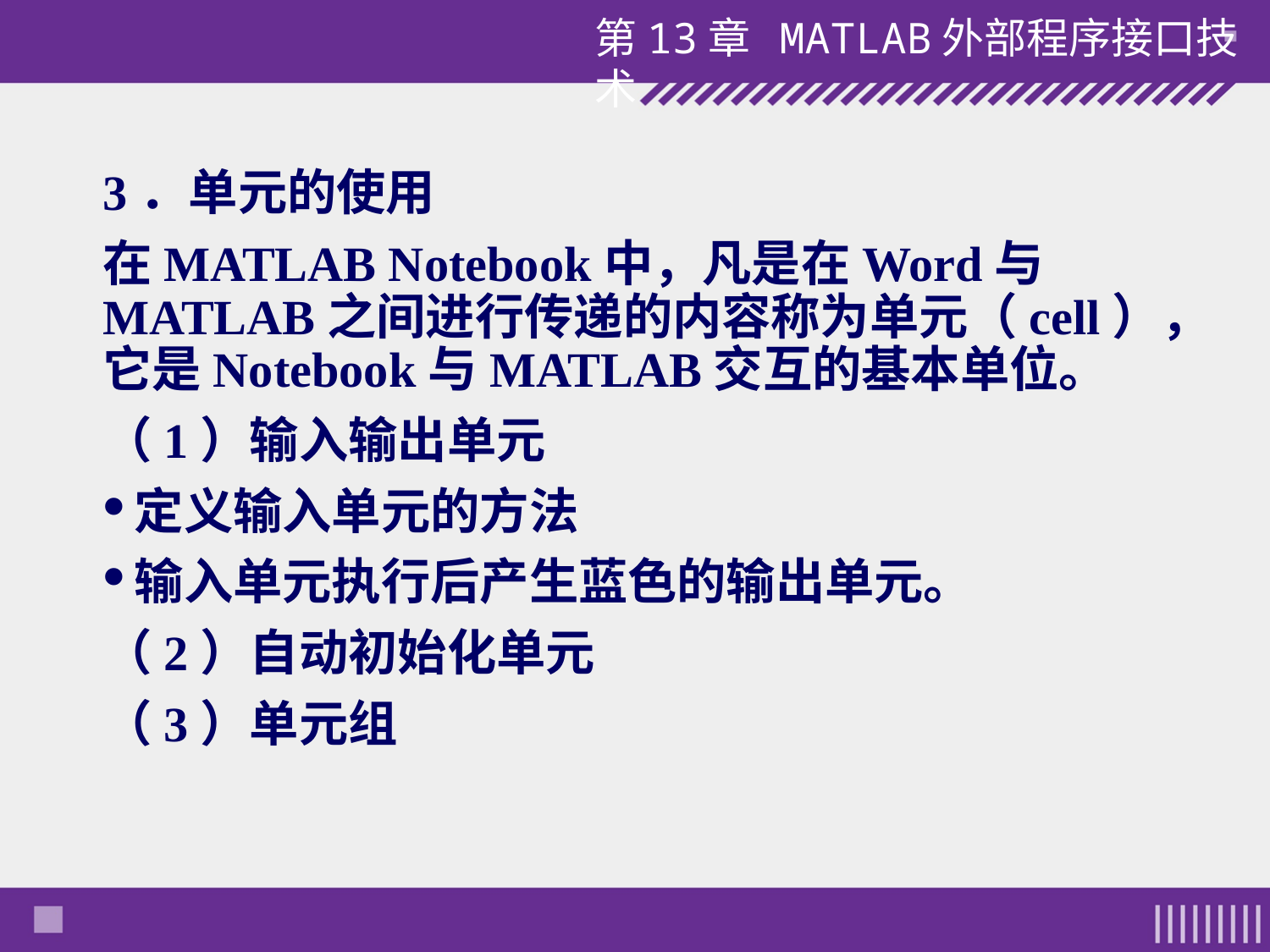

3．单元的使用
在MATLAB Notebook中，凡是在Word与MATLAB之间进行传递的内容称为单元（cell），它是Notebook与MATLAB交互的基本单位。
（1）输入输出单元
定义输入单元的方法
输入单元执行后产生蓝色的输出单元。
（2）自动初始化单元
（3）单元组